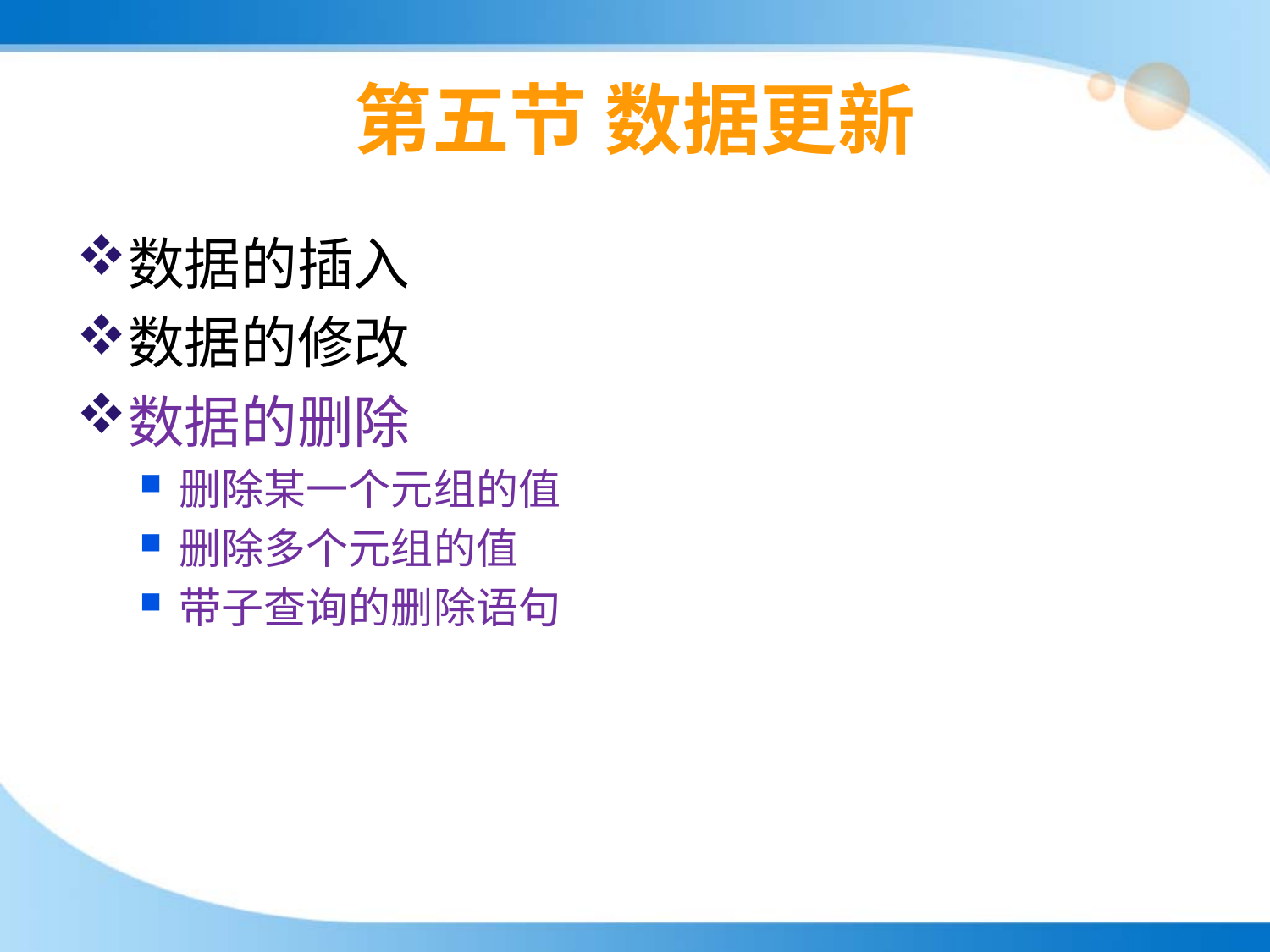

# 第五节 数据更新
数据的插入
数据的修改
数据的删除
删除某一个元组的值
删除多个元组的值
带子查询的删除语句